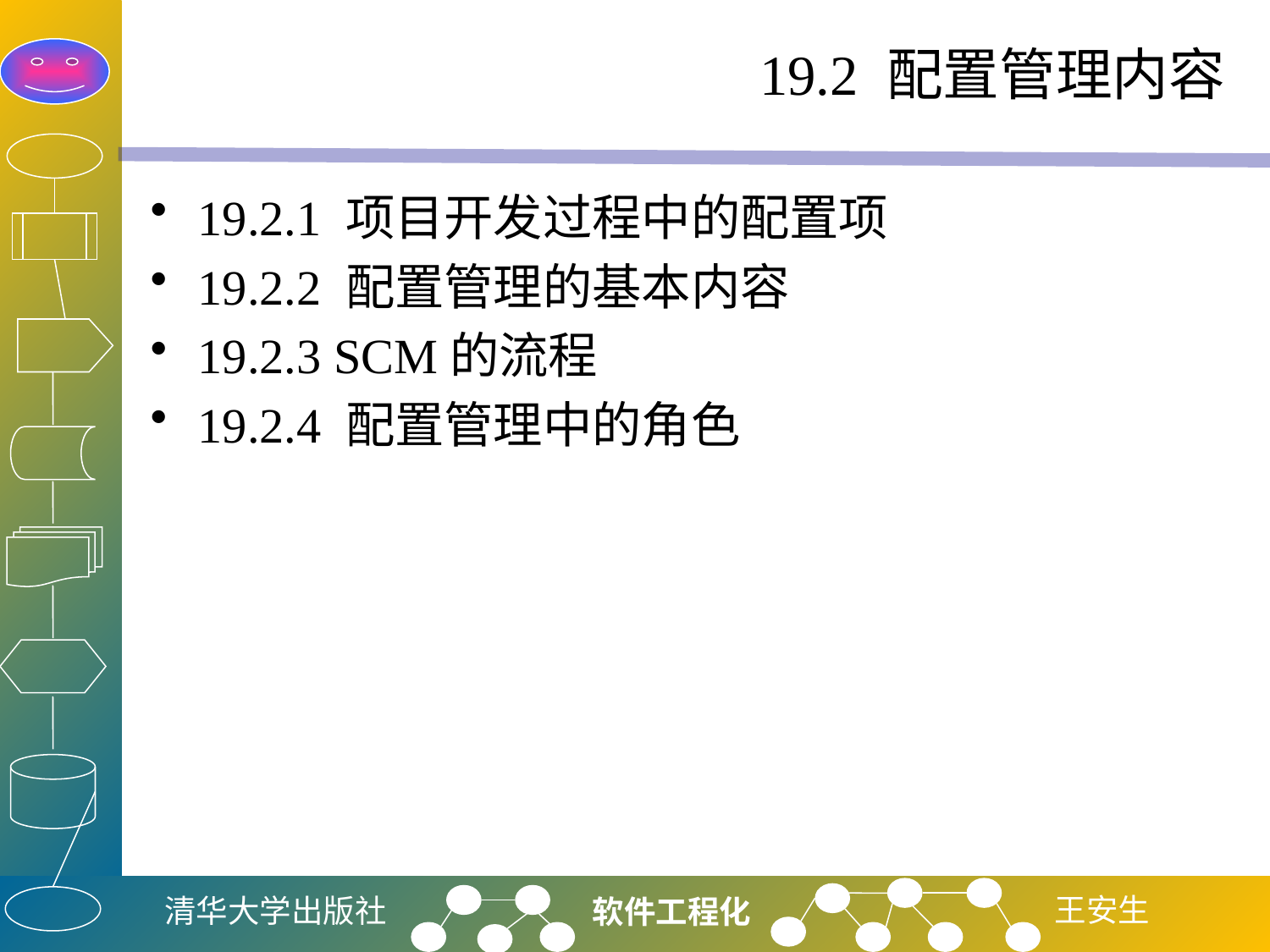

# 19.2 配置管理内容
19.2.1 项目开发过程中的配置项
19.2.2 配置管理的基本内容
19.2.3 SCM的流程
19.2.4 配置管理中的角色